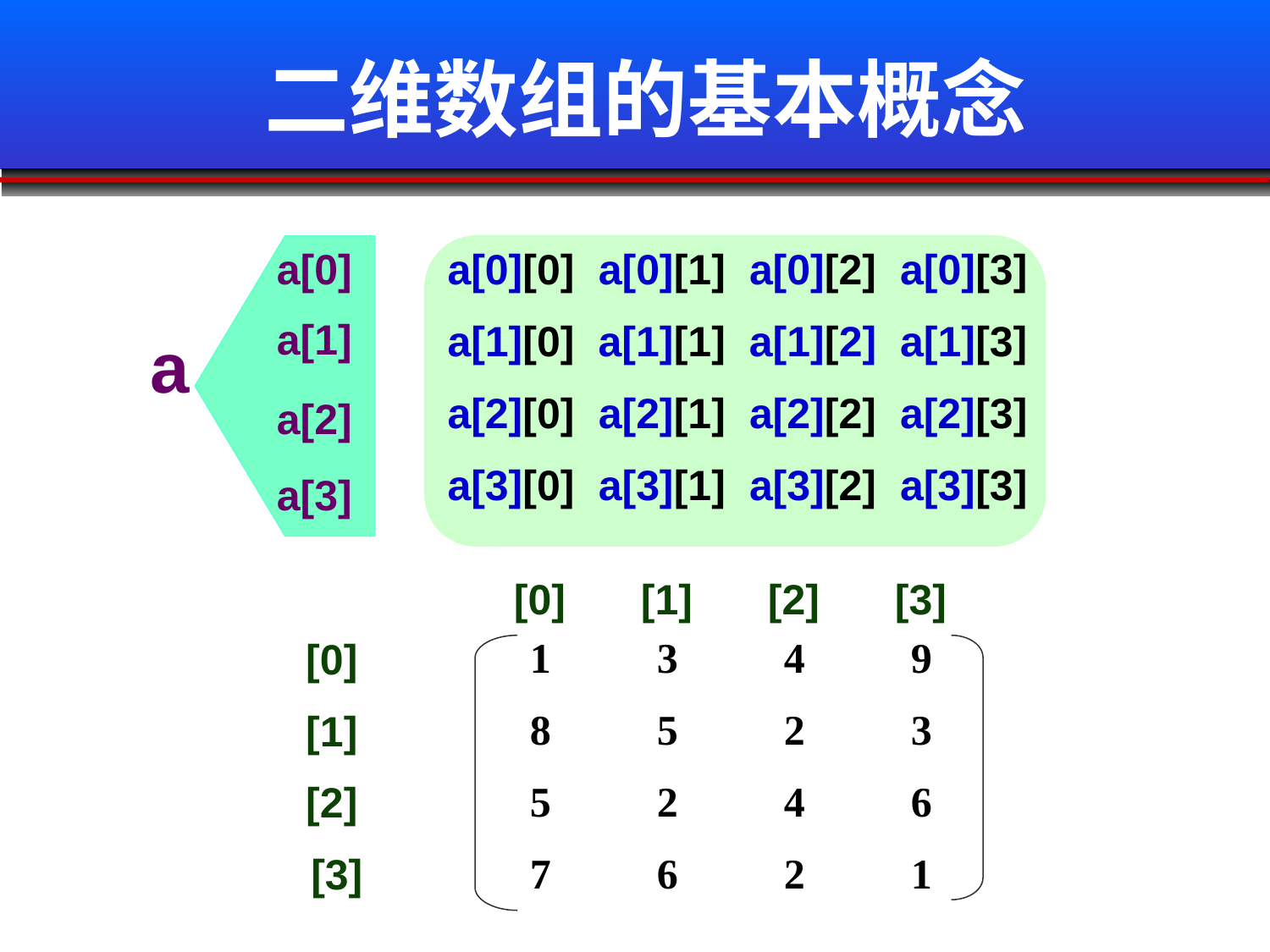

# 二维数组的基本概念

a[0]

a[0][0]  a[0][1]  a[0][2]  a[0][3]
a[1][0]  a[1][1]  a[1][2]  a[1][3]
a[2][0]  a[2][1]  a[2][2]  a[2][3]
a[3][0]  a[3][1]  a[3][2]  a[3][3]
a[1]
a
a[2]
a[3]
[0]	[1]	[2]	[3]
1	3	4	9
8	5	2	3
5	2	4	6
7	6	2	1
[0]
[1]
[2]
     [3]